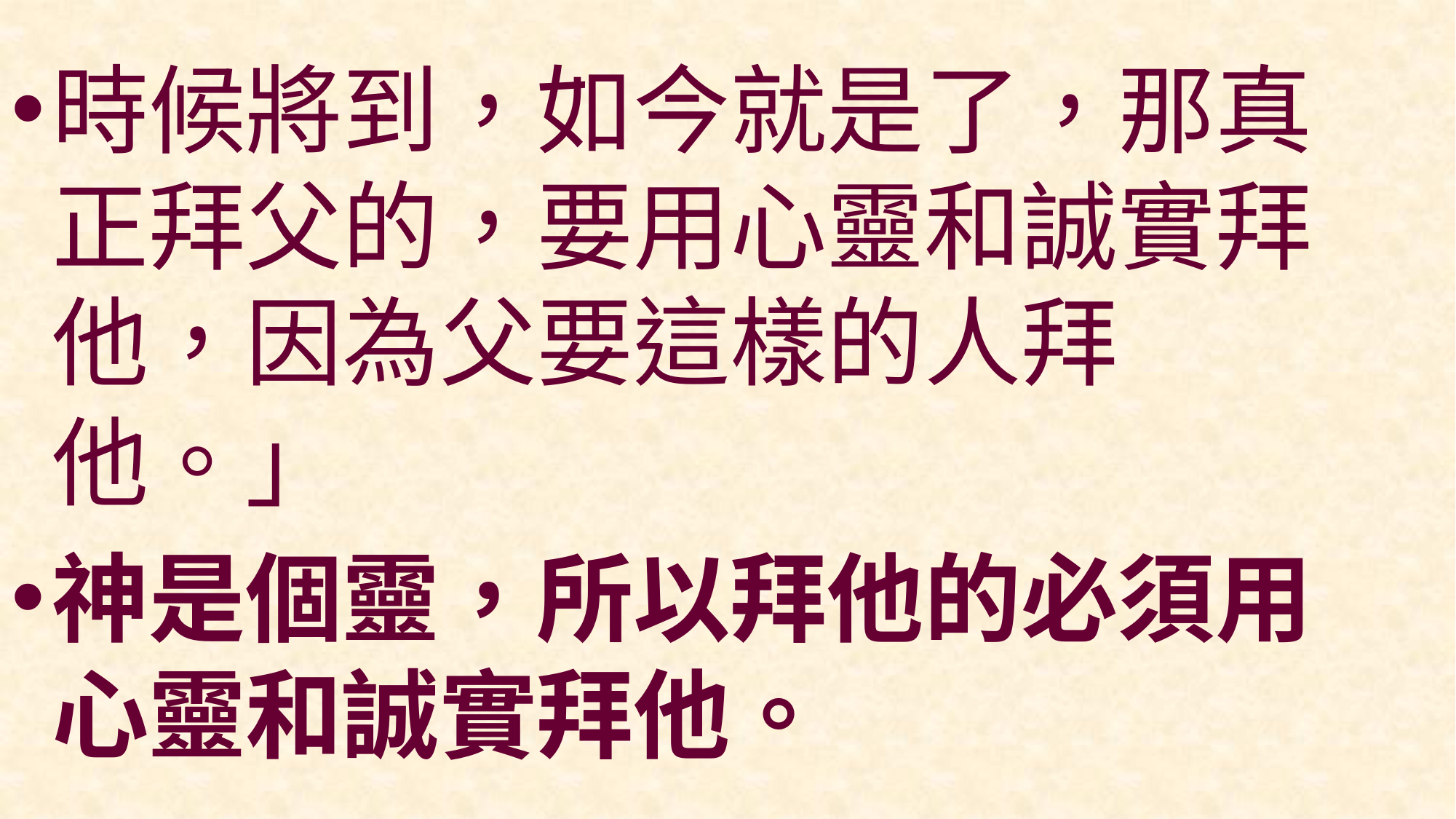

時候將到，如今就是了，那真正拜父的，要用心靈和誠實拜他，因為父要這樣的人拜他。」
神是個靈，所以拜他的必須用心靈和誠實拜他。